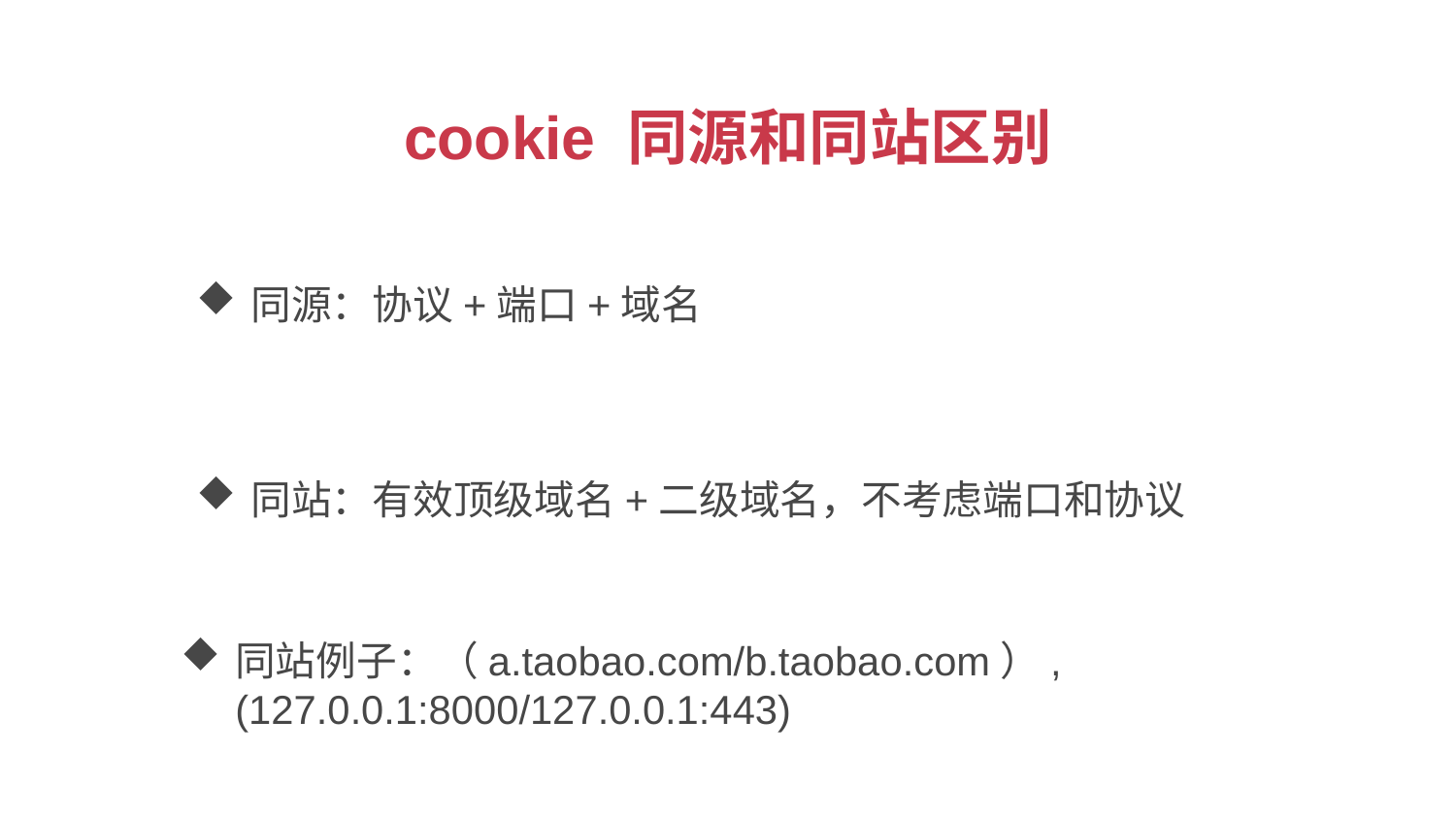

cookie 同源和同站区别
同源：协议+端口+域名
同站：有效顶级域名+二级域名，不考虑端口和协议
同站例子：（a.taobao.com/b.taobao.com）,(127.0.0.1:8000/127.0.0.1:443)